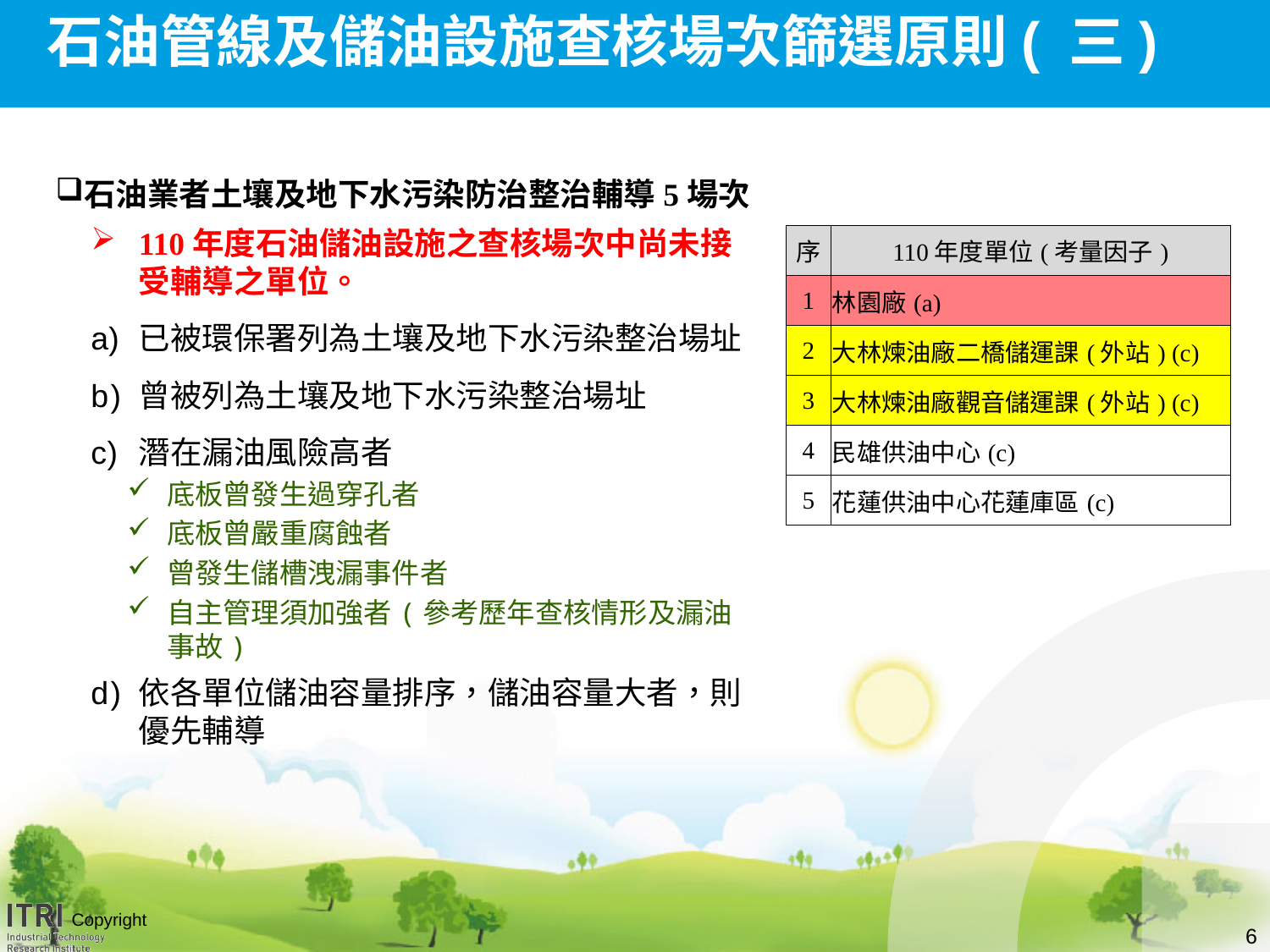

石油管線及儲油設施查核場次篩選原則( 三)
石油業者土壤及地下水污染防治整治輔導5場次
110年度石油儲油設施之查核場次中尚未接受輔導之單位。
已被環保署列為土壤及地下水污染整治場址
曾被列為土壤及地下水污染整治場址
潛在漏油風險高者
底板曾發生過穿孔者
底板曾嚴重腐蝕者
曾發生儲槽洩漏事件者
自主管理須加強者(參考歷年查核情形及漏油事故)
依各單位儲油容量排序，儲油容量大者，則優先輔導
| 序 | 110年度單位(考量因子) |
| --- | --- |
| 1 | 林園廠(a) |
| 2 | 大林煉油廠二橋儲運課(外站) (c) |
| 3 | 大林煉油廠觀音儲運課(外站) (c) |
| 4 | 民雄供油中心(c) |
| 5 | 花蓮供油中心花蓮庫區(c) |
6